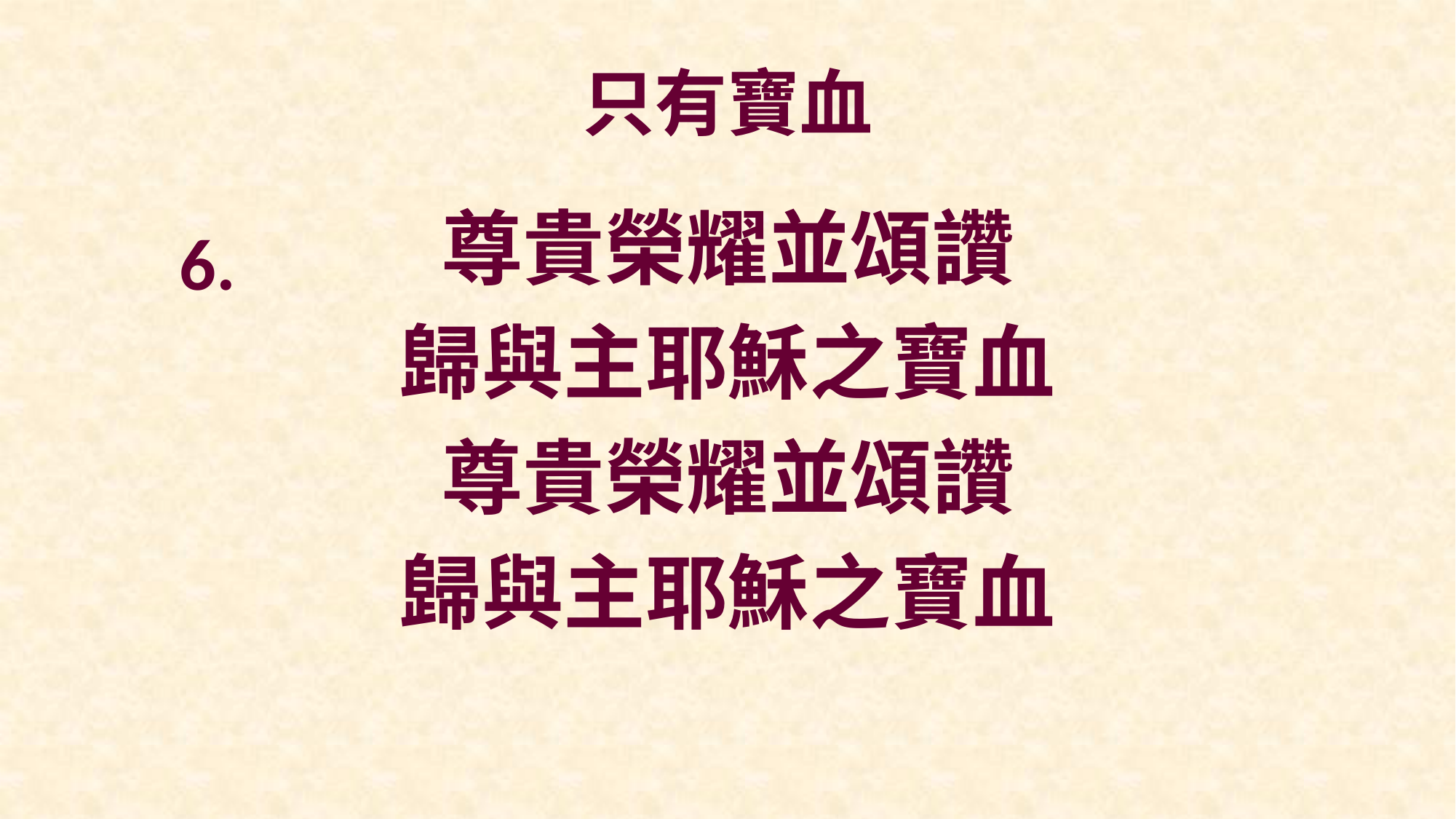

# 只有寶血
尊貴榮耀並頌讚
歸與主耶穌之寶血
尊貴榮耀並頌讚
歸與主耶穌之寶血
6.